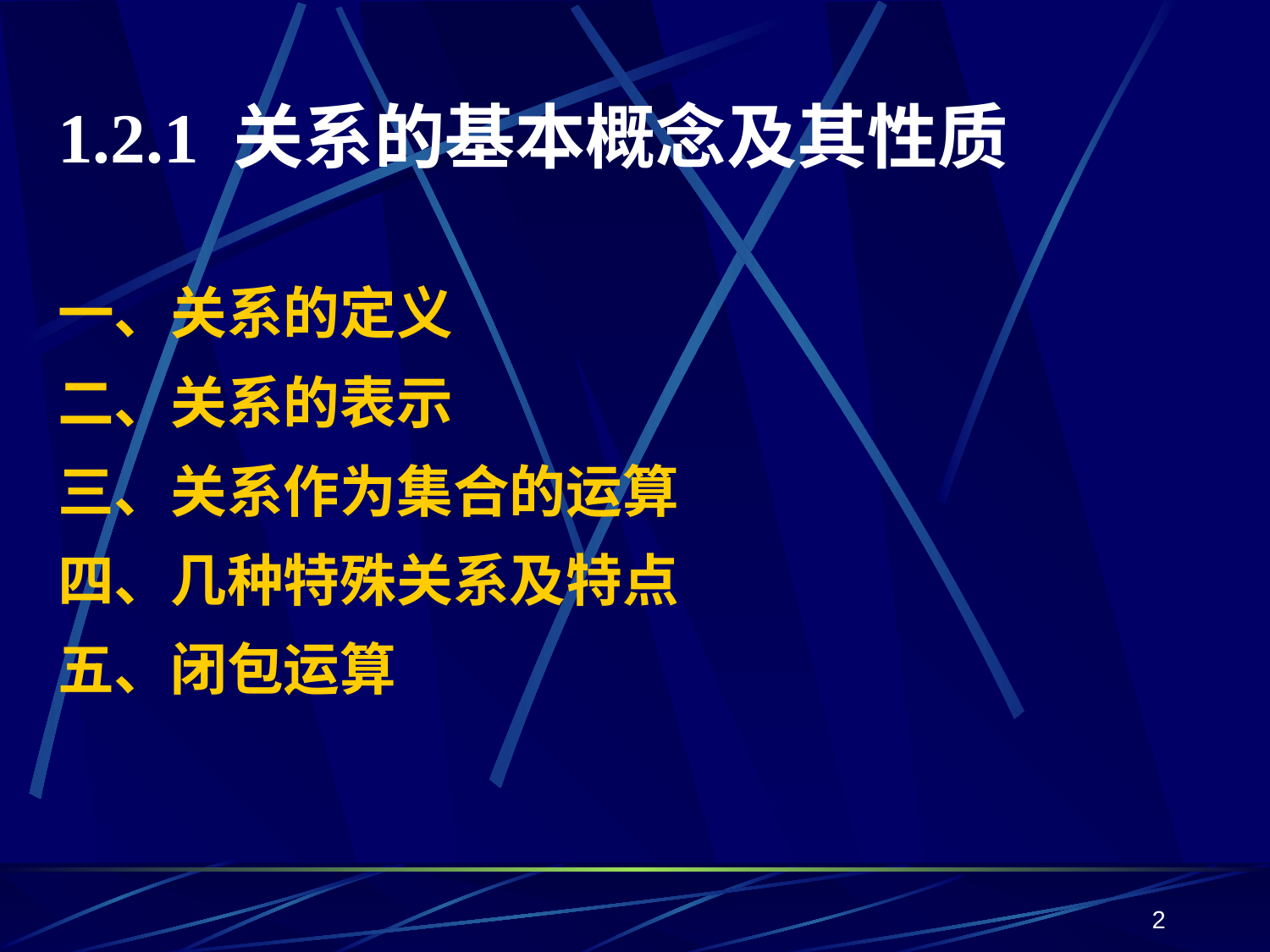

1.2.1 关系的基本概念及其性质

一、关系的定义
二、关系的表示
三、关系作为集合的运算
四、几种特殊关系及特点
五、闭包运算
2